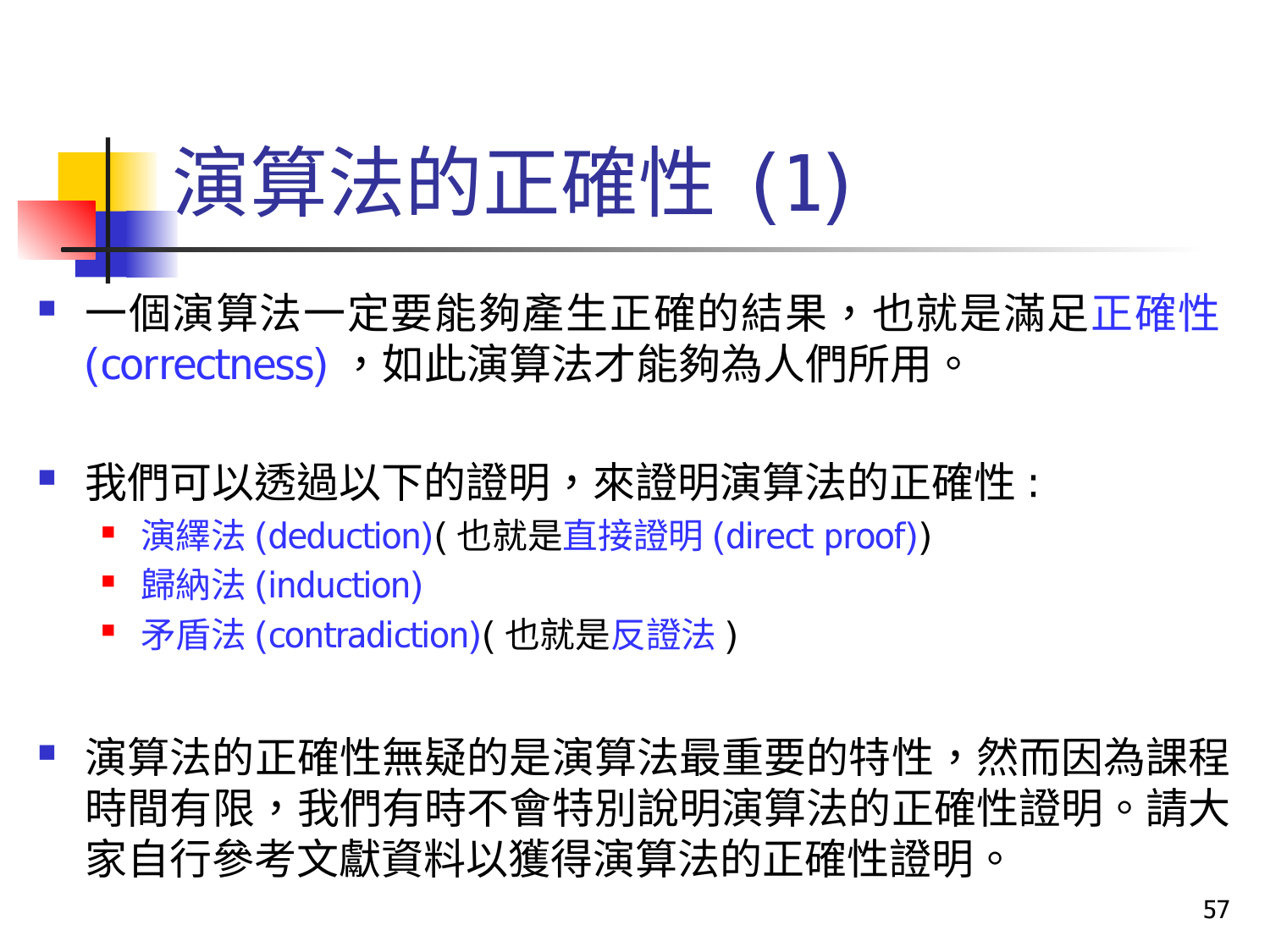

# 演算法的正確性 (1)
一個演算法一定要能夠產生正確的結果，也就是滿足正確性(correctness)，如此演算法才能夠為人們所用。

我們可以透過以下的證明，來證明演算法的正確性:
演繹法(deduction)(也就是直接證明(direct proof))
歸納法(induction)
矛盾法(contradiction)(也就是反證法)

演算法的正確性無疑的是演算法最重要的特性，然而因為課程時間有限，我們有時不會特別說明演算法的正確性證明。請大家自行參考文獻資料以獲得演算法的正確性證明。
57